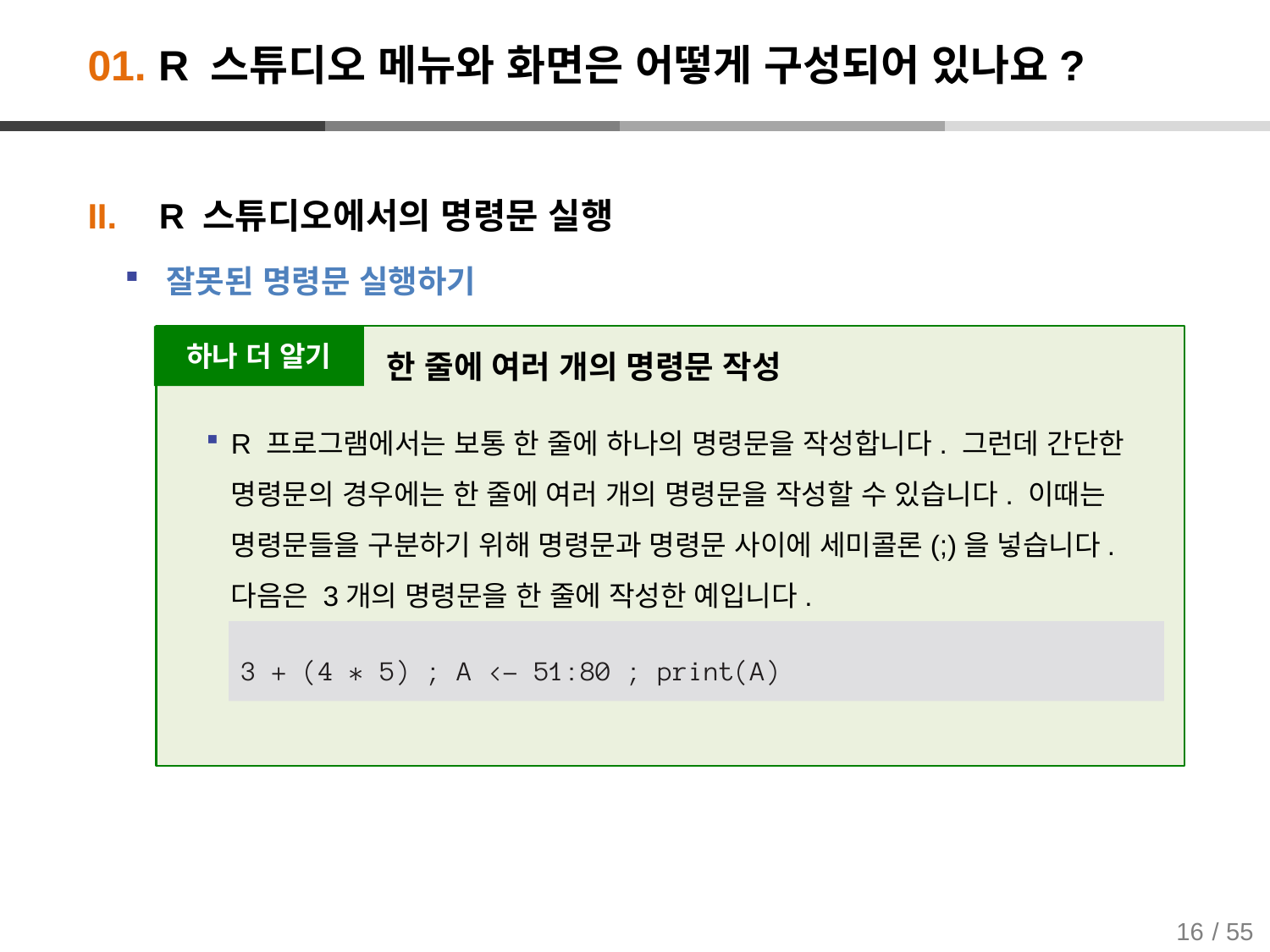

# 01. R 스튜디오 메뉴와 화면은 어떻게 구성되어 있나요?
R 스튜디오에서의 명령문 실행
 잘못된 명령문 실행하기
하나 더 알기

한 줄에 여러 개의 명령문 작성
R 프로그램에서는 보통 한 줄에 하나의 명령문을 작성합니다. 그런데 간단한 명령문의 경우에는 한 줄에 여러 개의 명령문을 작성할 수 있습니다. 이때는 명령문들을 구분하기 위해 명령문과 명령문 사이에 세미콜론(;)을 넣습니다. 다음은 3개의 명령문을 한 줄에 작성한 예입니다.
3 + (4 * 5) ; A <- 51:80 ; print(A)